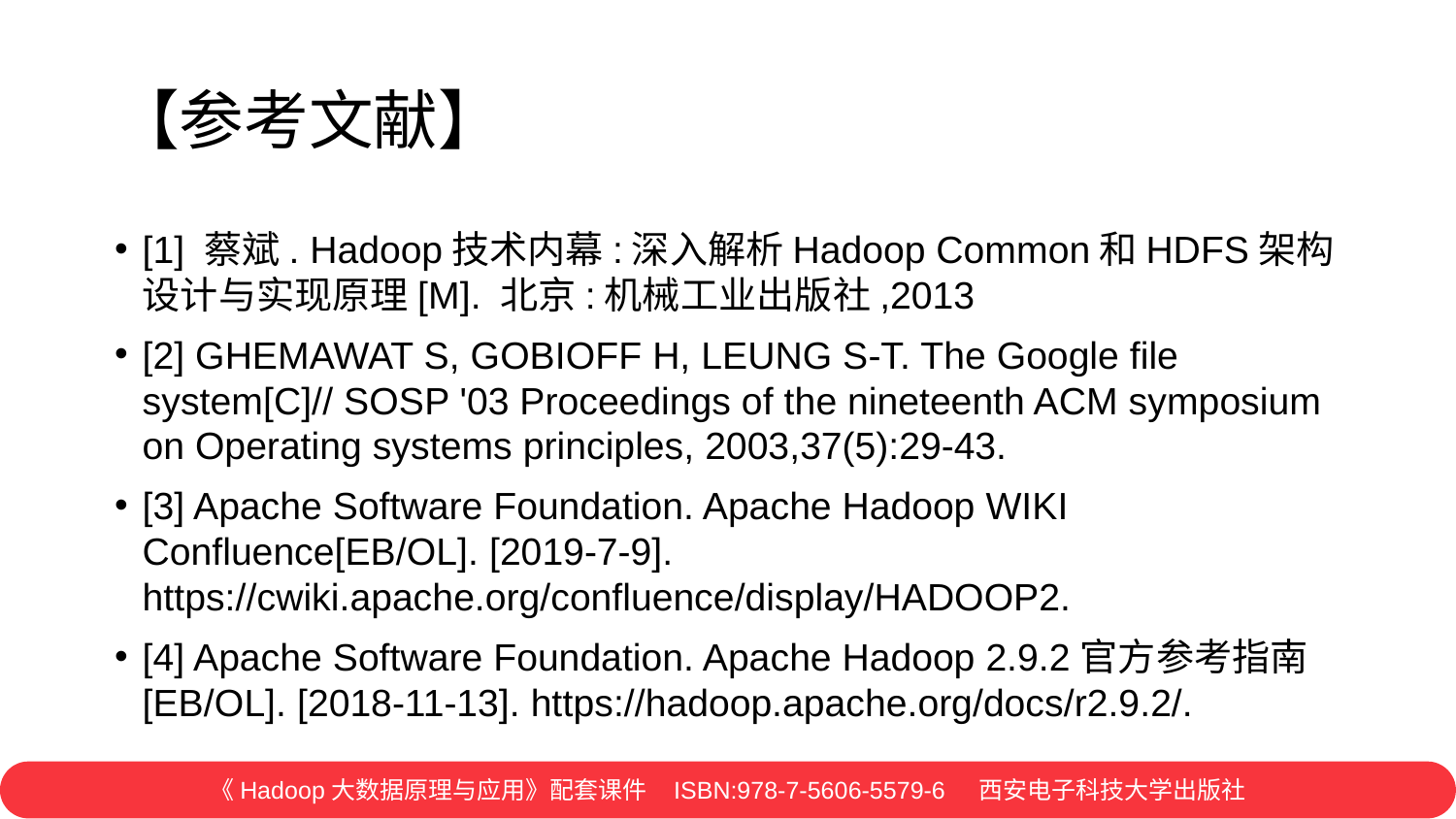

# 【参考文献】
[1] 蔡斌. Hadoop技术内幕:深入解析Hadoop Common和HDFS架构设计与实现原理[M]. 北京:机械工业出版社,2013
[2] GHEMAWAT S, GOBIOFF H, LEUNG S-T. The Google file system[C]// SOSP '03 Proceedings of the nineteenth ACM symposium on Operating systems principles, 2003,37(5):29-43.
[3] Apache Software Foundation. Apache Hadoop WIKI Confluence[EB/OL]. [2019-7-9]. https://cwiki.apache.org/confluence/display/HADOOP2.
[4] Apache Software Foundation. Apache Hadoop 2.9.2官方参考指南[EB/OL]. [2018-11-13]. https://hadoop.apache.org/docs/r2.9.2/.